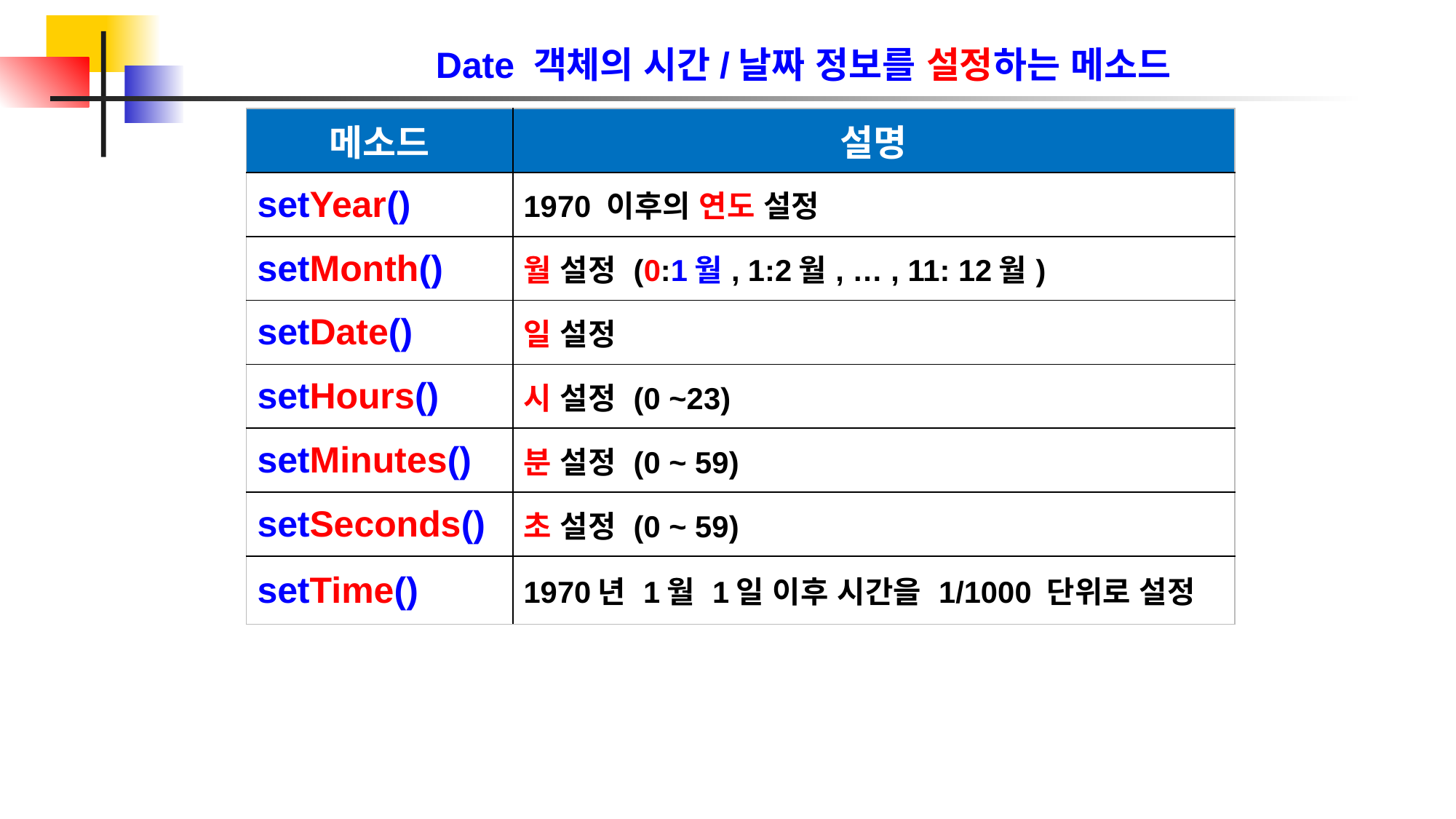

# Date 객체의 시간/날짜 정보를 설정하는 메소드
| 메소드 | 설명 |
| --- | --- |
| setYear() | 1970 이후의 연도 설정 |
| setMonth() | 월 설정 (0:1월, 1:2월, … , 11: 12월) |
| setDate() | 일 설정 |
| setHours() | 시 설정 (0 ~23) |
| setMinutes() | 분 설정 (0 ~ 59) |
| setSeconds() | 초 설정 (0 ~ 59) |
| setTime() | 1970년 1월 1일 이후 시간을 1/1000 단위로 설정 |